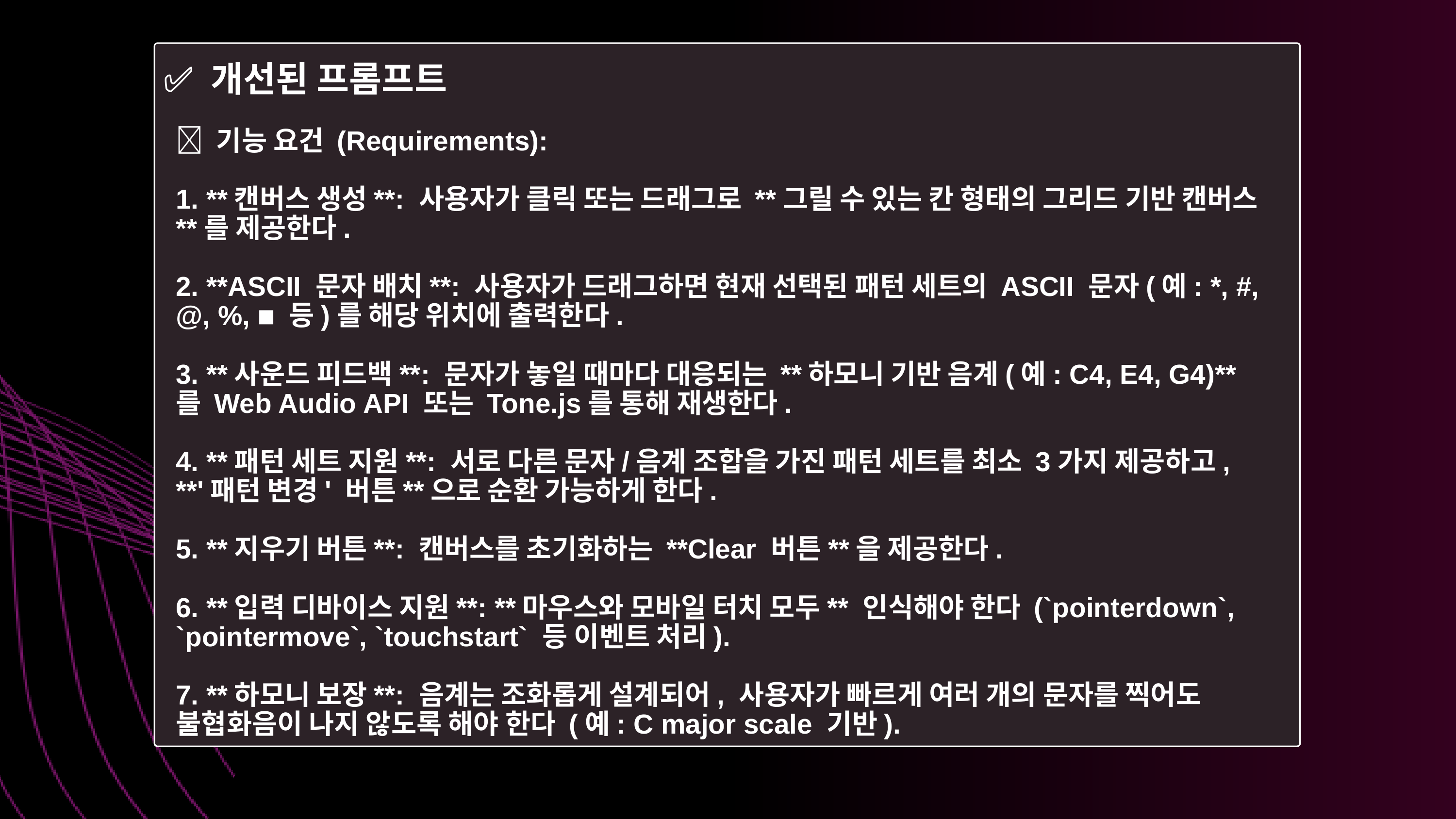

✅ 개선된 프롬프트
🧱 기능 요건 (Requirements):

1. **캔버스 생성**: 사용자가 클릭 또는 드래그로 **그릴 수 있는 칸 형태의 그리드 기반 캔버스**를 제공한다.

2. **ASCII 문자 배치**: 사용자가 드래그하면 현재 선택된 패턴 세트의 ASCII 문자(예: *, #, @, %, ◼ 등)를 해당 위치에 출력한다.

3. **사운드 피드백**: 문자가 놓일 때마다 대응되는 **하모니 기반 음계(예: C4, E4, G4)**를 Web Audio API 또는 Tone.js를 통해 재생한다.

4. **패턴 세트 지원**: 서로 다른 문자/음계 조합을 가진 패턴 세트를 최소 3가지 제공하고, **'패턴 변경' 버튼**으로 순환 가능하게 한다.

5. **지우기 버튼**: 캔버스를 초기화하는 **Clear 버튼**을 제공한다.

6. **입력 디바이스 지원**: **마우스와 모바일 터치 모두** 인식해야 한다 (`pointerdown`, `pointermove`, `touchstart` 등 이벤트 처리).

7. **하모니 보장**: 음계는 조화롭게 설계되어, 사용자가 빠르게 여러 개의 문자를 찍어도 불협화음이 나지 않도록 해야 한다 (예: C major scale 기반).